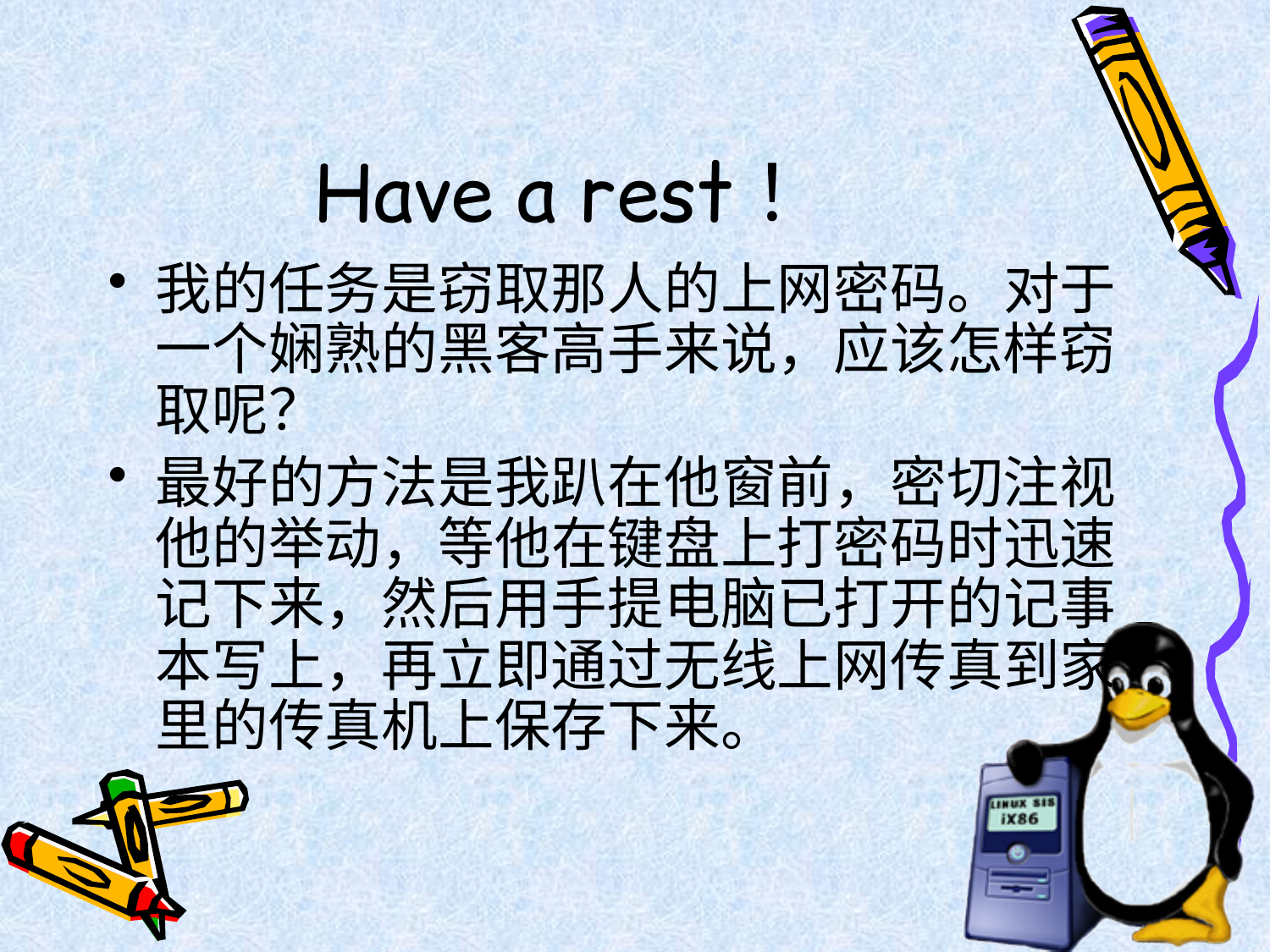

# Have a rest！
我的任务是窃取那人的上网密码。对于一个娴熟的黑客高手来说，应该怎样窃取呢？
最好的方法是我趴在他窗前，密切注视他的举动，等他在键盘上打密码时迅速记下来，然后用手提电脑已打开的记事本写上，再立即通过无线上网传真到家里的传真机上保存下来。